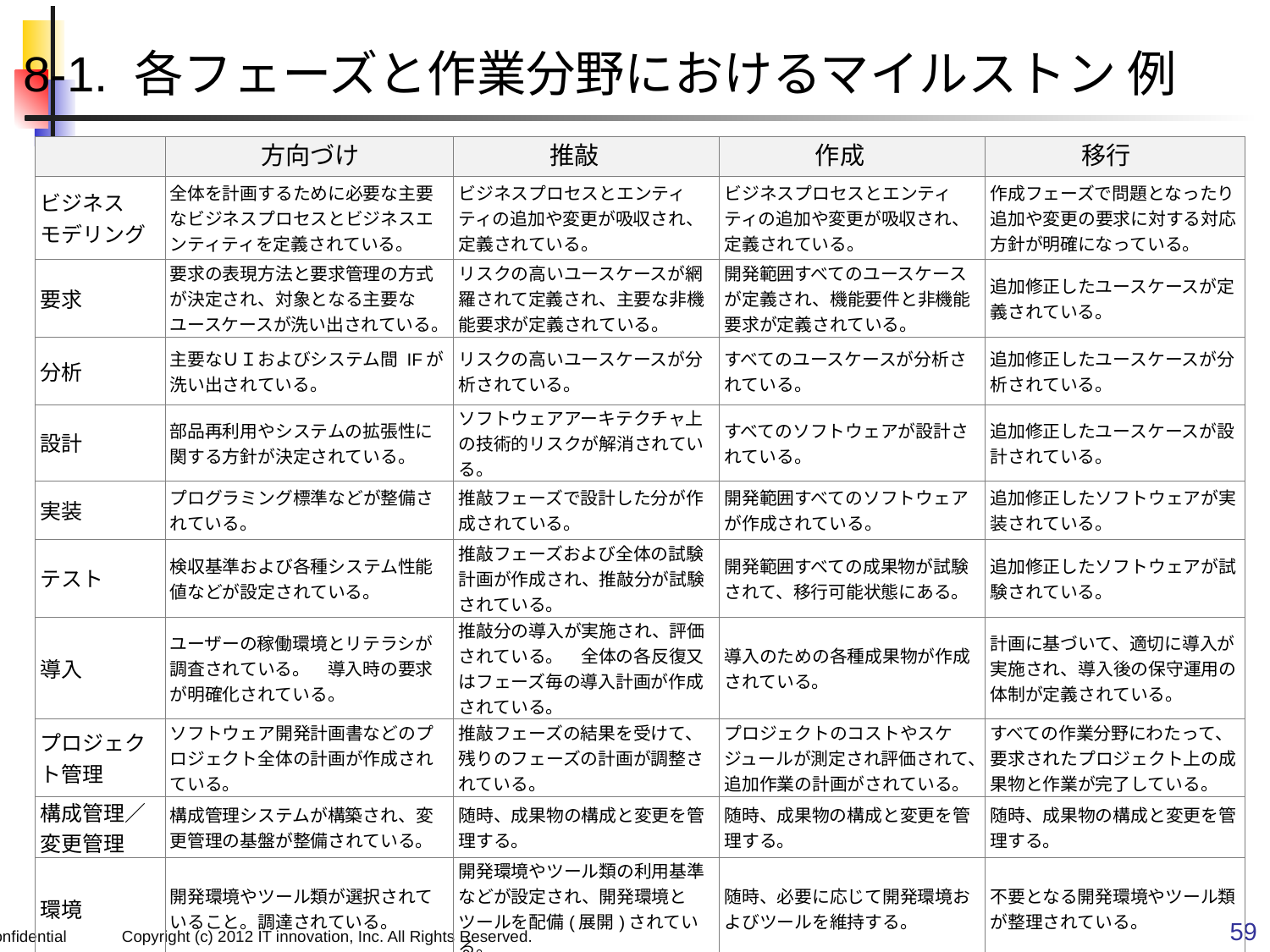

8-1. 各フェーズと作業分野におけるマイルストン 例
|  | 方向づけ | 推敲 | 作成 | 移行 |
| --- | --- | --- | --- | --- |
| ビジネス モデリング | 全体を計画するために必要な主要なビジネスプロセスとビジネスエンティティを定義されている。 | ビジネスプロセスとエンティティの追加や変更が吸収され、定義されている。 | ビジネスプロセスとエンティティの追加や変更が吸収され、定義されている。 | 作成フェーズで問題となったり追加や変更の要求に対する対応方針が明確になっている。 |
| 要求 | 要求の表現方法と要求管理の方式が決定され、対象となる主要なユースケースが洗い出されている。 | リスクの高いユースケースが網羅されて定義され、主要な非機能要求が定義されている。 | 開発範囲すべてのユースケースが定義され、機能要件と非機能要求が定義されている。 | 追加修正したユースケースが定義されている。 |
| 分析 | 主要なＵＩおよびシステム間 IFが洗い出されている。 | リスクの高いユースケースが分析されている。 | すべてのユースケースが分析されている。 | 追加修正したユースケースが分析されている。 |
| 設計 | 部品再利用やシステムの拡張性に関する方針が決定されている。 | ソフトウェアアーキテクチャ上の技術的リスクが解消されている。 | すべてのソフトウェアが設計されている。 | 追加修正したユースケースが設計されている。 |
| 実装 | プログラミング標準などが整備されている。 | 推敲フェーズで設計した分が作成されている。 | 開発範囲すべてのソフトウェアが作成されている。 | 追加修正したソフトウェアが実装されている。 |
| テスト | 検収基準および各種システム性能値などが設定されている。 | 推敲フェーズおよび全体の試験計画が作成され、推敲分が試験されている。 | 開発範囲すべての成果物が試験されて、移行可能状態にある。 | 追加修正したソフトウェアが試験されている。 |
| 導入 | ユーザーの稼働環境とリテラシが調査されている。　導入時の要求が明確化されている。 | 推敲分の導入が実施され、評価されている。　全体の各反復又はフェーズ毎の導入計画が作成されている。 | 導入のための各種成果物が作成されている。 | 計画に基づいて、適切に導入が実施され、導入後の保守運用の体制が定義されている。 |
| プロジェクト管理 | ソフトウェア開発計画書などのプロジェクト全体の計画が作成されている。 | 推敲フェーズの結果を受けて、残りのフェーズの計画が調整されている。 | プロジェクトのコストやスケジュールが測定され評価されて、追加作業の計画がされている。 | すべての作業分野にわたって、要求されたプロジェクト上の成果物と作業が完了している。 |
| 構成管理／ 変更管理 | 構成管理システムが構築され、変更管理の基盤が整備されている。 | 随時、成果物の構成と変更を管理する。 | 随時、成果物の構成と変更を管理する。 | 随時、成果物の構成と変更を管理する。 |
| 環境 | 開発環境やツール類が選択されていること。調達されている。 | 開発環境やツール類の利用基準などが設定され、開発環境とツールを配備(展開)されている。 | 随時、必要に応じて開発環境およびツールを維持する。 | 不要となる開発環境やツール類が整理されている。 |